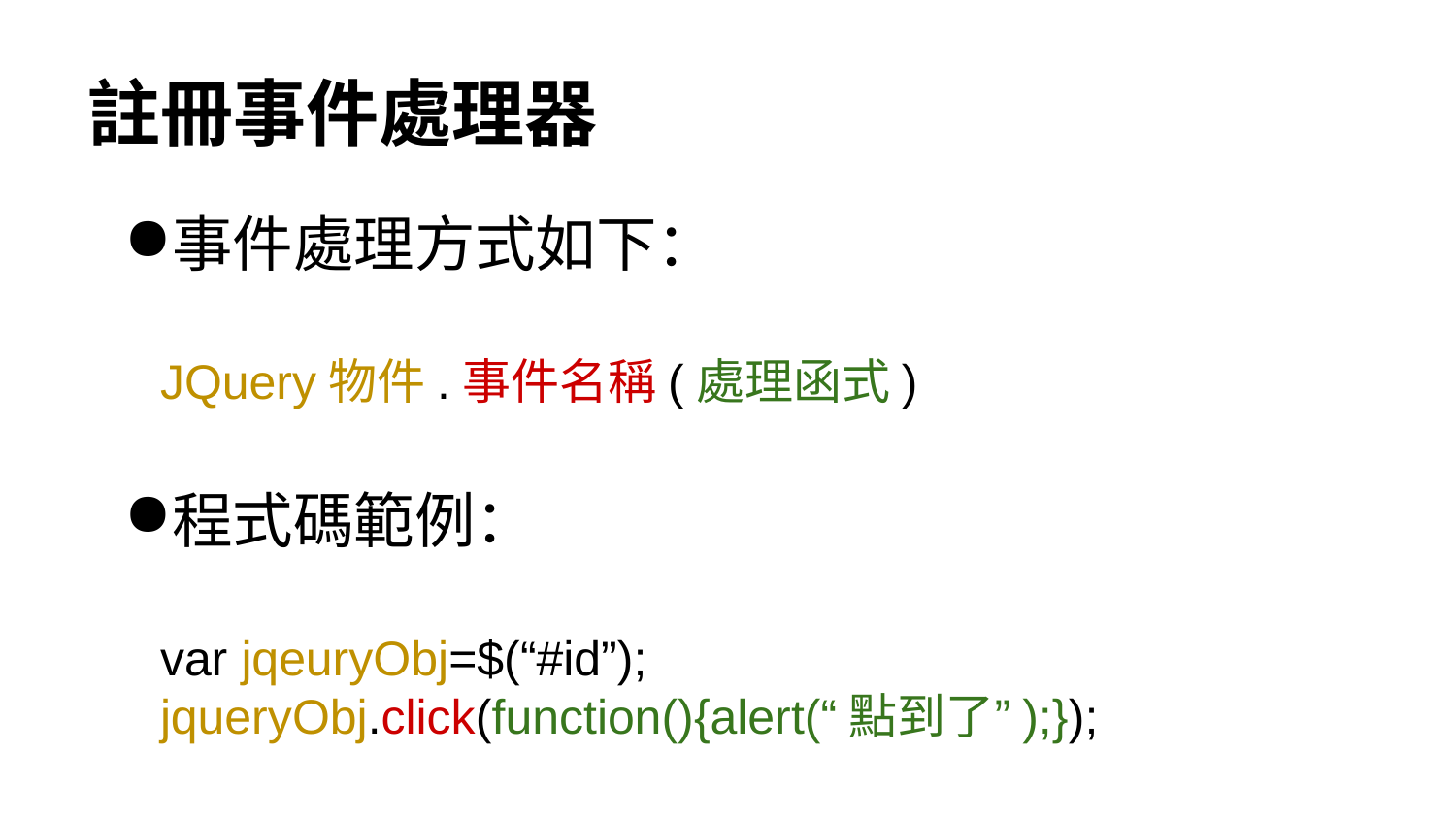

# 註冊事件處理器
事件處理方式如下：
JQuery物件.事件名稱(處理函式)

程式碼範例：
var jqeuryObj=$(“#id”);
jqueryObj.click(function(){alert(“點到了”);});